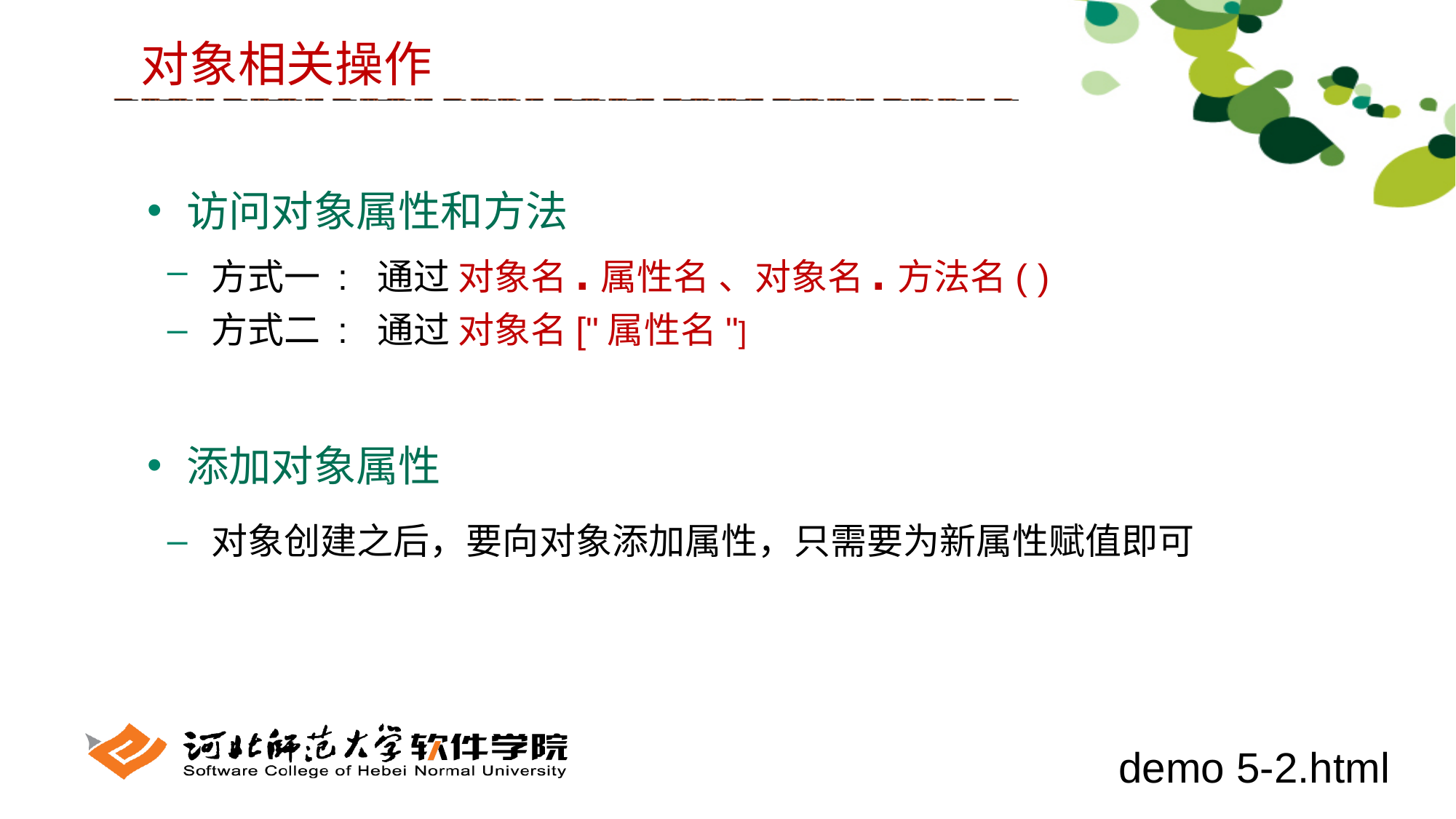

对象相关操作
 访问对象属性和方法
 方式一 :  通过 对象名.属性名 、对象名.方法名( )
 方式二 :  通过 对象名["属性名"]

 添加对象属性
 对象创建之后，要向对象添加属性，只需要为新属性赋值即可

demo 5-2.html